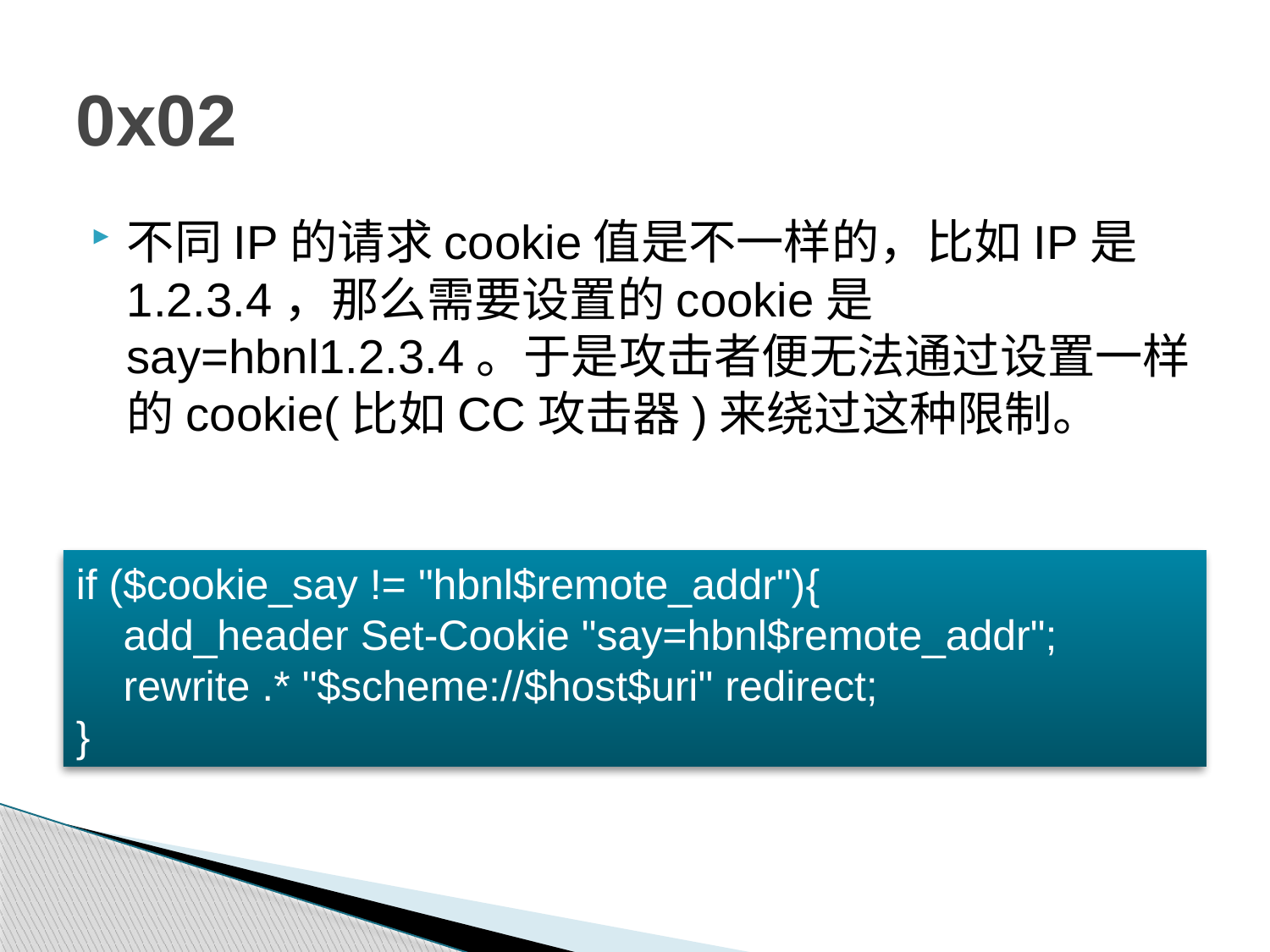

# 0x02
不同IP的请求cookie值是不一样的，比如IP是1.2.3.4，那么需要设置的cookie是say=hbnl1.2.3.4。于是攻击者便无法通过设置一样的cookie(比如CC攻击器)来绕过这种限制。
if ($cookie_say != "hbnl$remote_addr"){
    add_header Set-Cookie "say=hbnl$remote_addr";
    rewrite .* "$scheme://$host$uri" redirect;
}